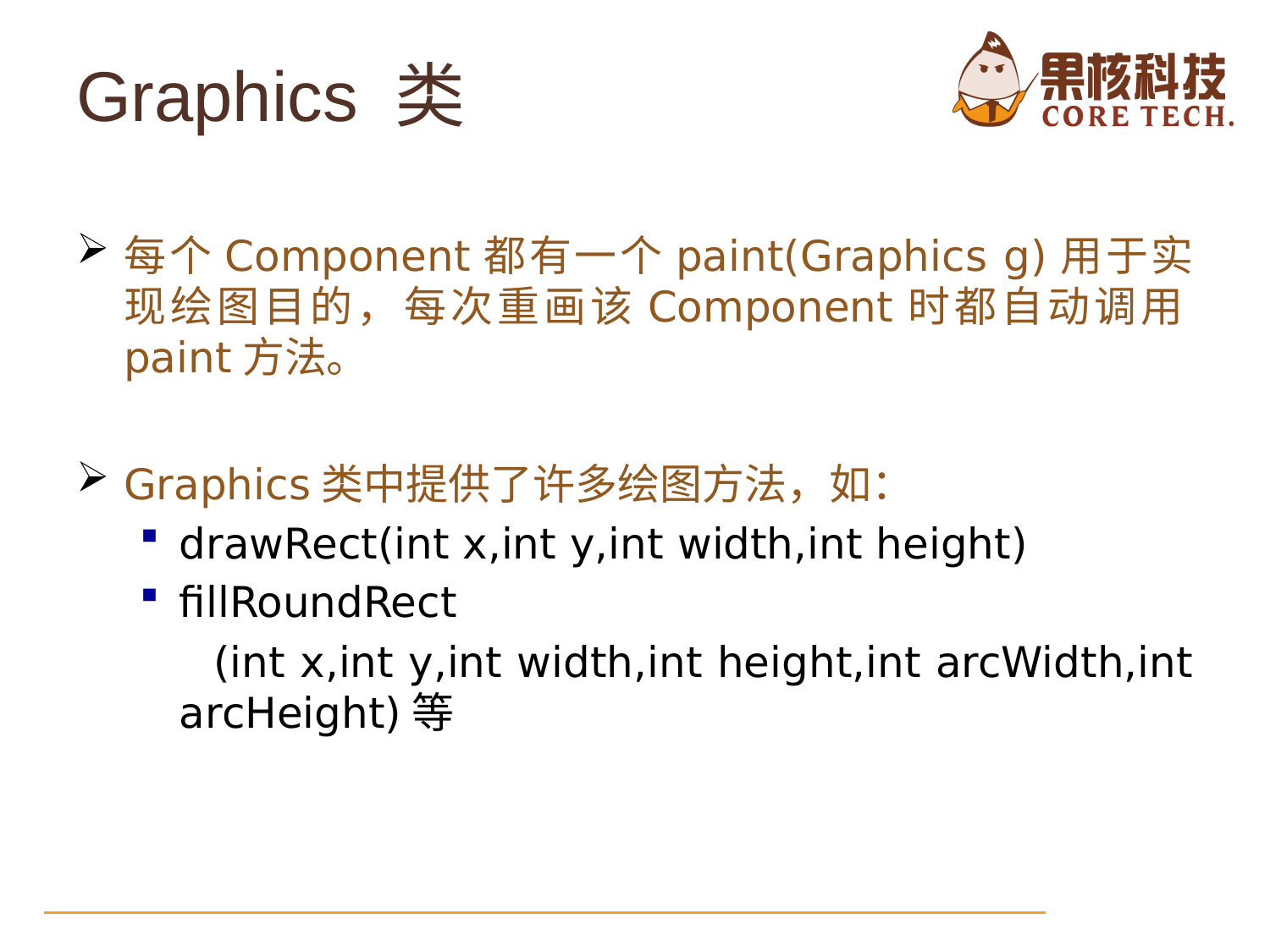

# Graphics 类
每个Component都有一个paint(Graphics g)用于实现绘图目的，每次重画该Component时都自动调用paint方法。

Graphics类中提供了许多绘图方法，如：
drawRect(int x,int y,int width,int height)
fillRoundRect
     (int x,int y,int width,int height,int arcWidth,int arcHeight)等